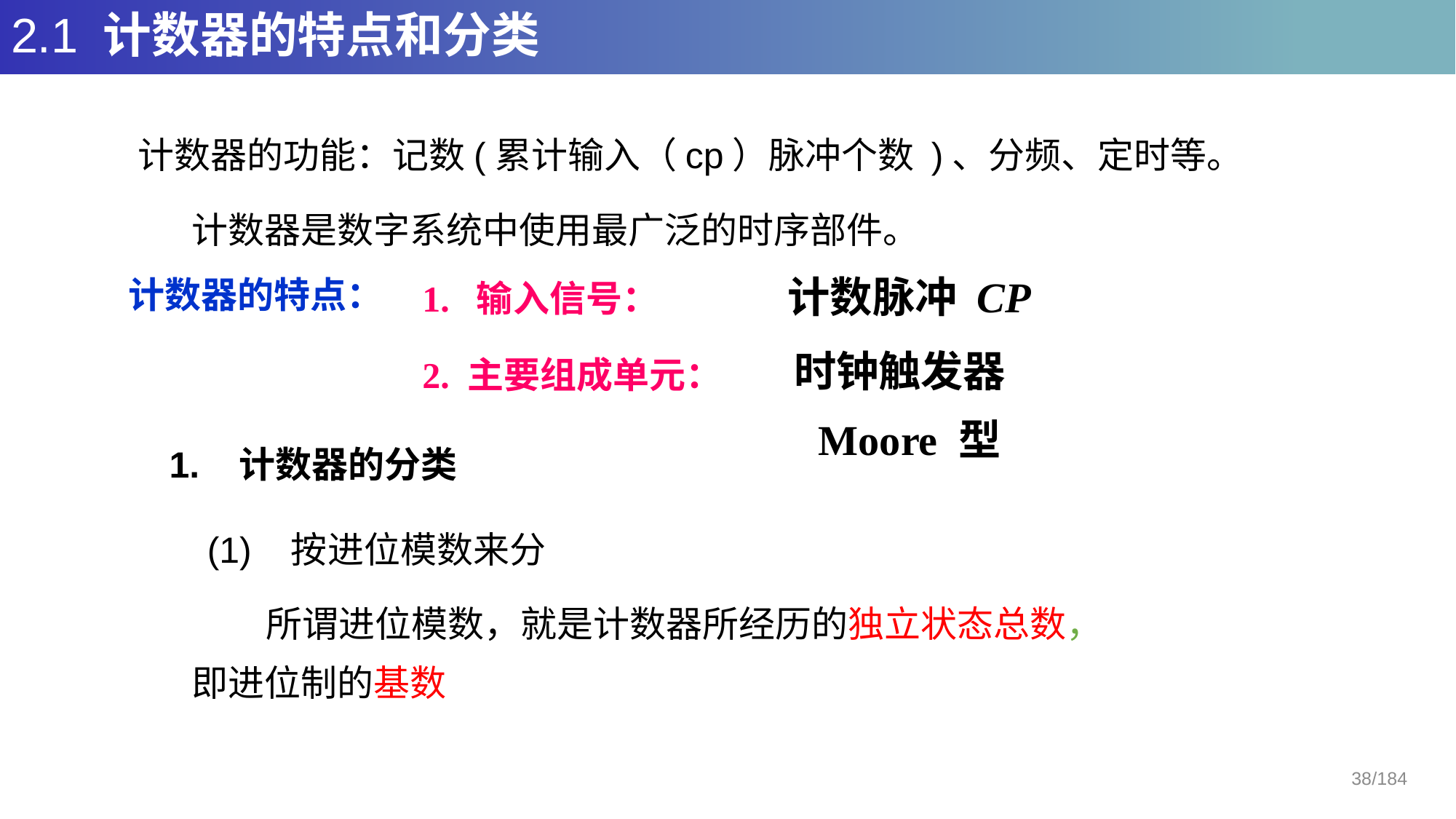

# 2.1 计数器的特点和分类
计数器的功能：记数(累计输入（cp）脉冲个数 )、分频、定时等。
计数器是数字系统中使用最广泛的时序部件。
计数脉冲 CP
计数器的特点：
1.  输入信号：
时钟触发器
2. 主要组成单元：
Moore 型
1.   计数器的分类
(1)   按进位模数来分
        所谓进位模数，就是计数器所经历的独立状态总数，即进位制的基数
38/184